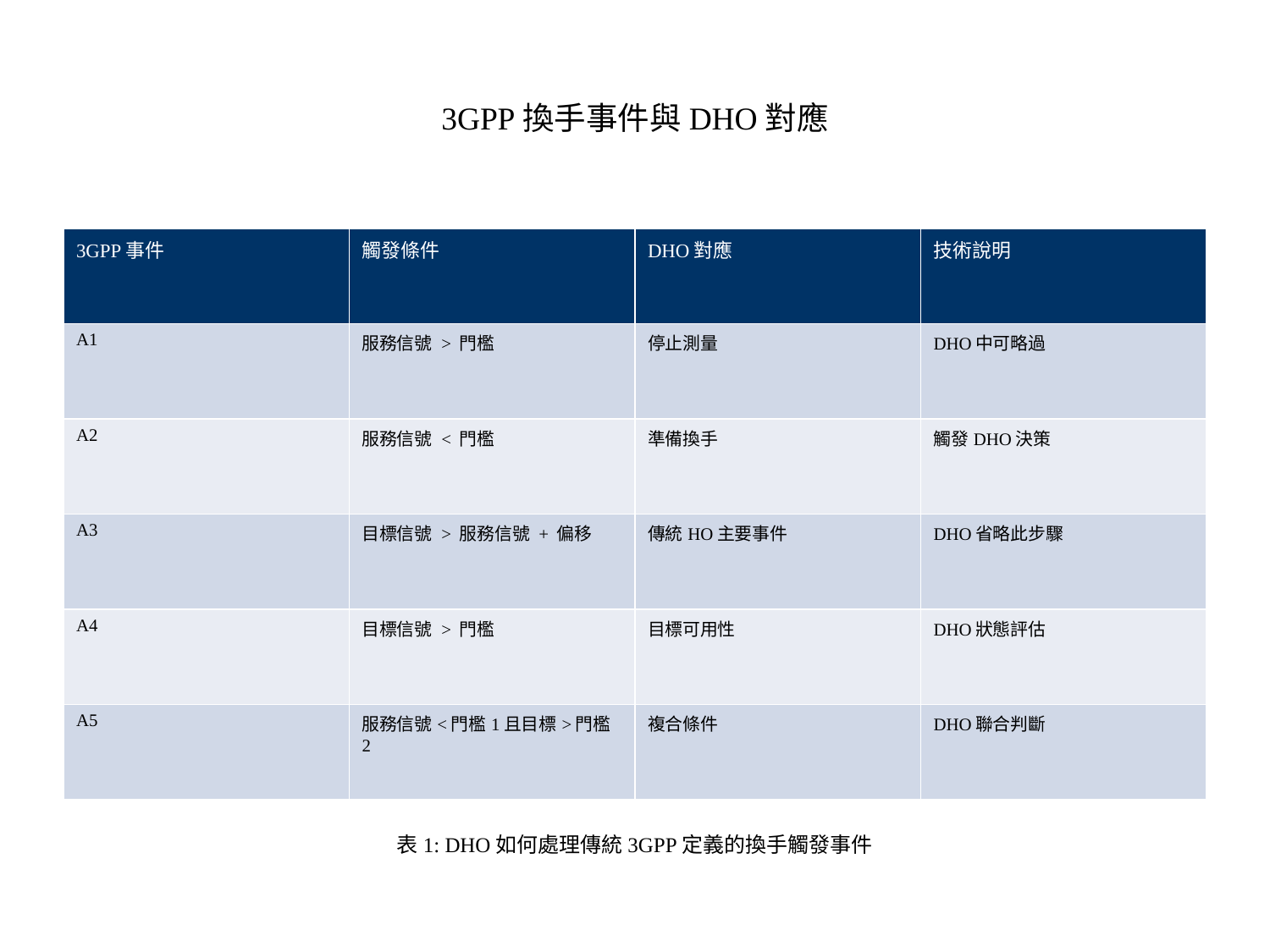

# 3GPP換手事件與DHO對應

| 3GPP事件 | 觸發條件 | DHO對應 | 技術說明 |
| --- | --- | --- | --- |
| A1 | 服務信號 > 門檻 | 停止測量 | DHO中可略過 |
| A2 | 服務信號 < 門檻 | 準備換手 | 觸發DHO決策 |
| A3 | 目標信號 > 服務信號 + 偏移 | 傳統HO主要事件 | DHO省略此步驟 |
| A4 | 目標信號 > 門檻 | 目標可用性 | DHO狀態評估 |
| A5 | 服務信號<門檻1且目標>門檻2 | 複合條件 | DHO聯合判斷 |
表1: DHO如何處理傳統3GPP定義的換手觸發事件